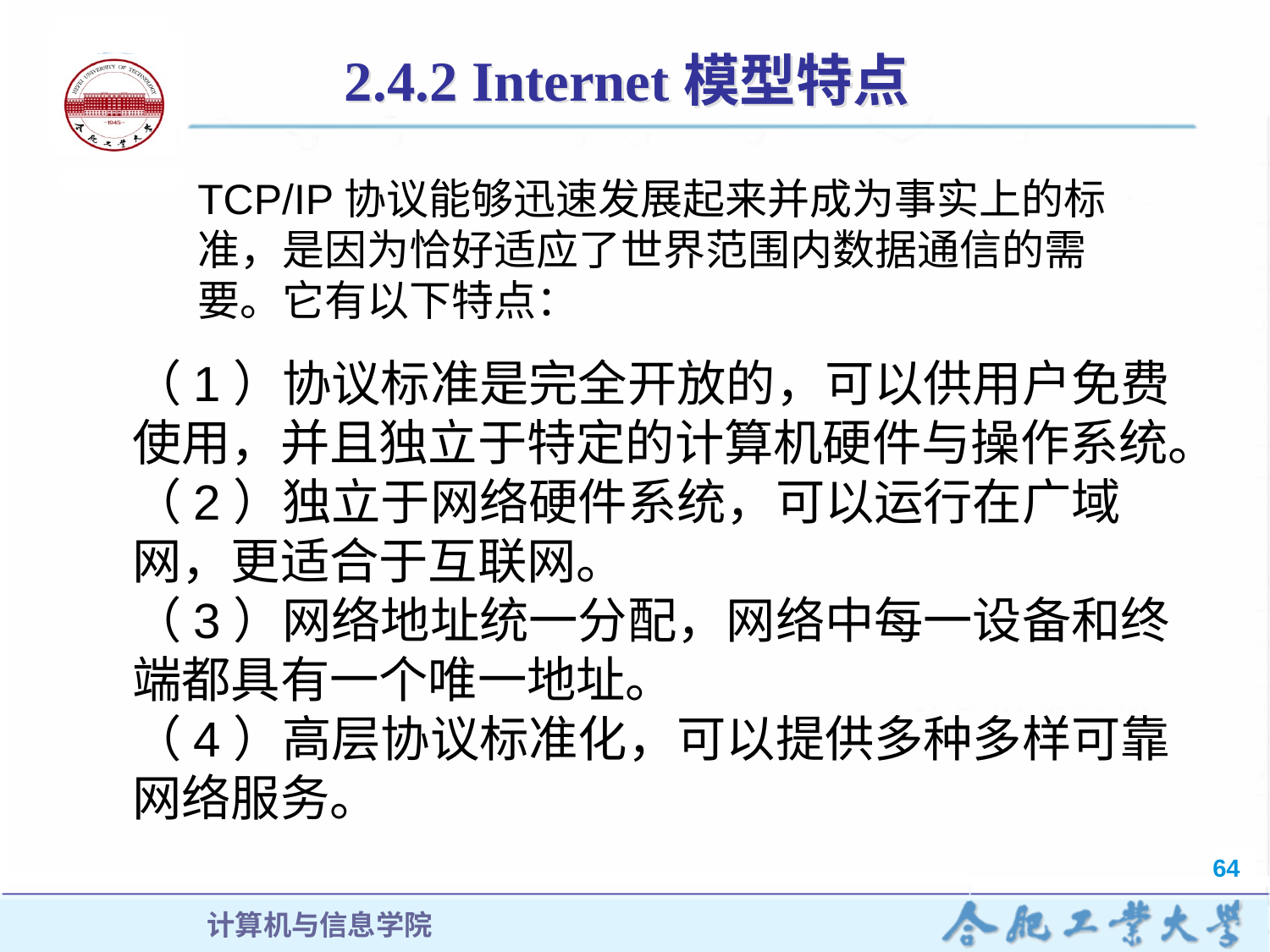

# 2.4.2 Internet模型特点
TCP/IP协议能够迅速发展起来并成为事实上的标准，是因为恰好适应了世界范围内数据通信的需要。它有以下特点：
（1）协议标准是完全开放的，可以供用户免费使用，并且独立于特定的计算机硬件与操作系统。
（2）独立于网络硬件系统，可以运行在广域网，更适合于互联网。
（3）网络地址统一分配，网络中每一设备和终端都具有一个唯一地址。
（4）高层协议标准化，可以提供多种多样可靠网络服务。